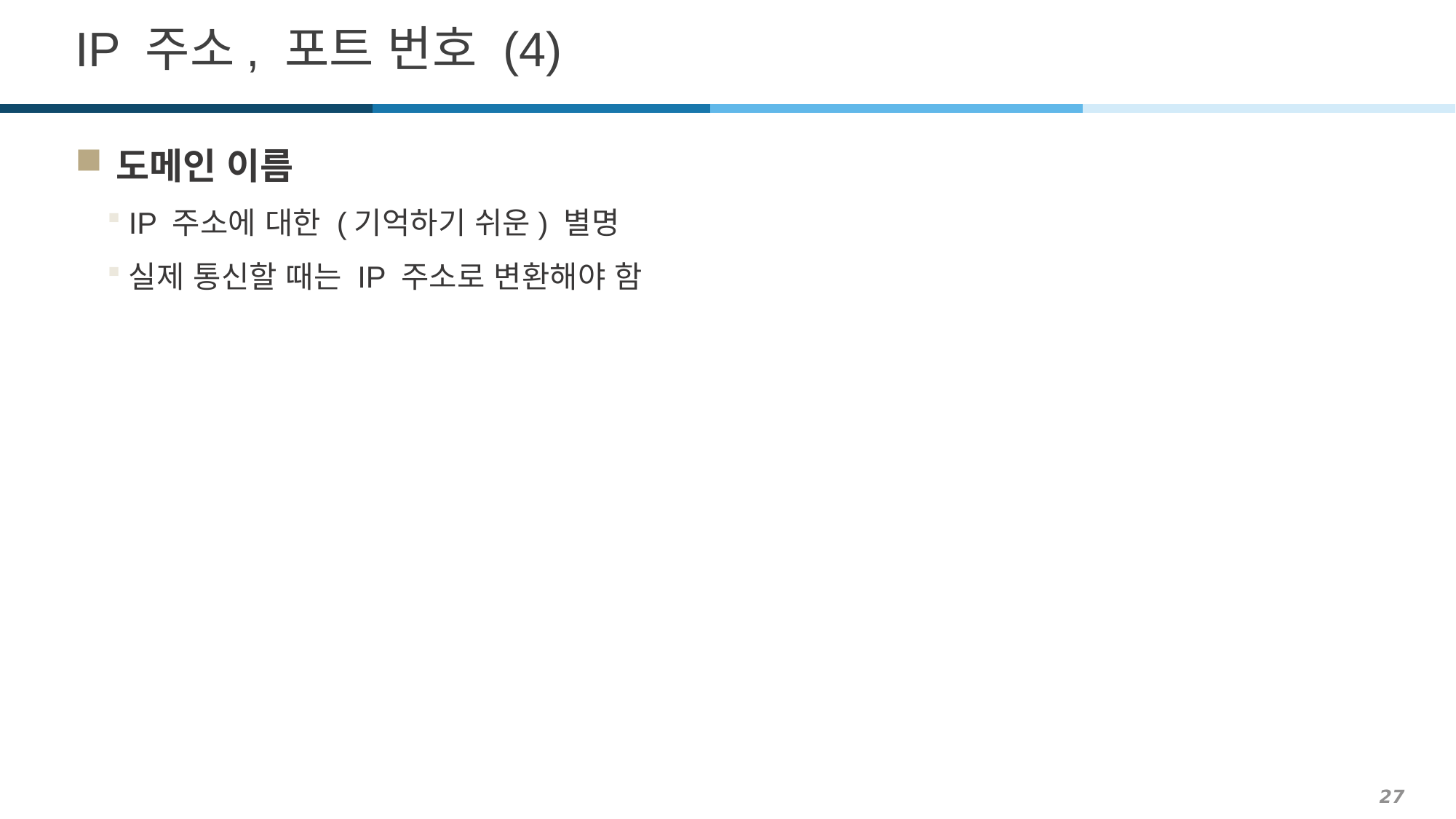

# IP 주소, 포트 번호 (4)
도메인 이름
IP 주소에 대한 (기억하기 쉬운) 별명
실제 통신할 때는 IP 주소로 변환해야 함